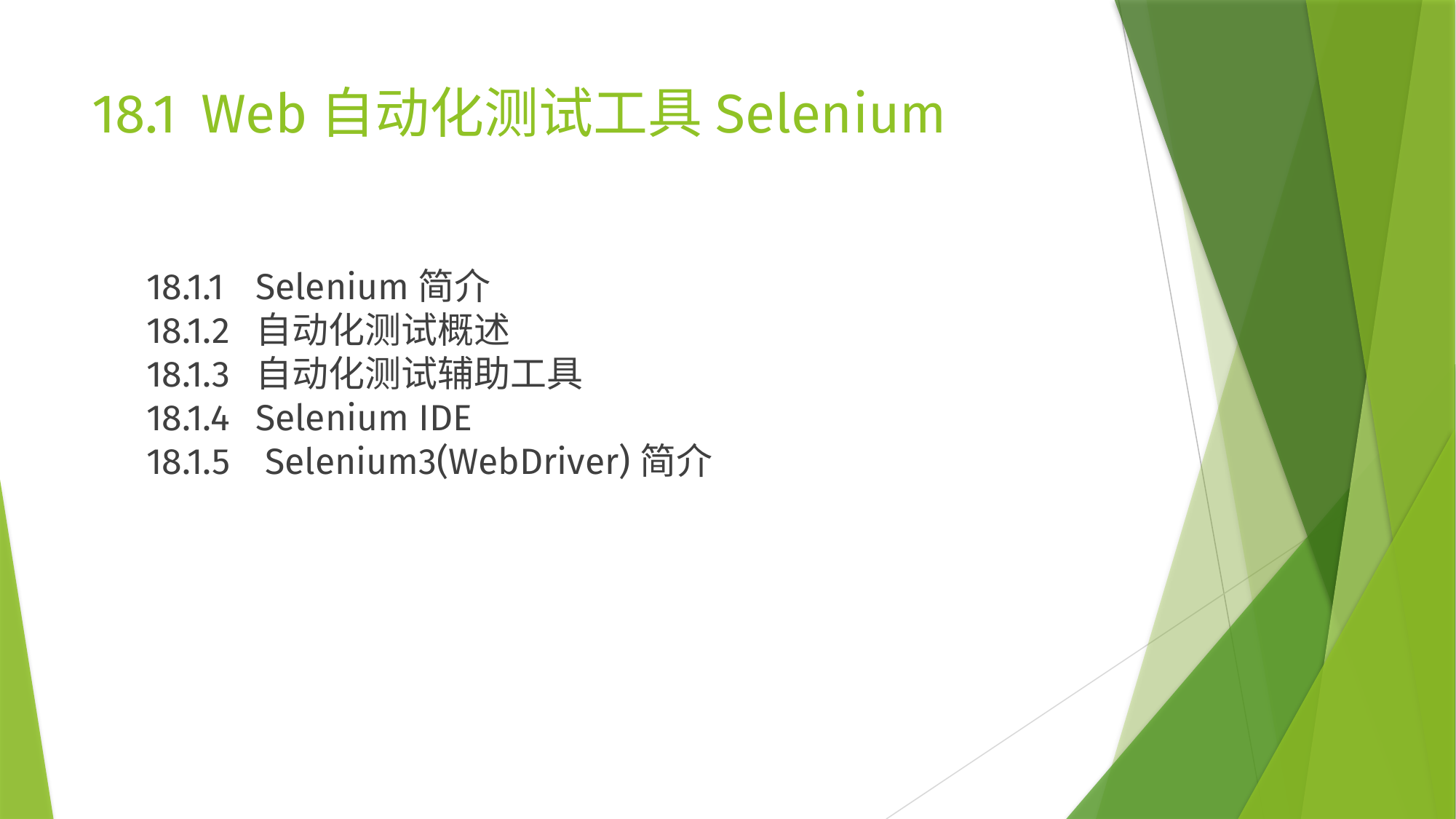

# 18.1	Web自动化测试工具Selenium
18.1.1	Selenium简介
18.1.2	自动化测试概述
18.1.3	自动化测试辅助工具
18.1.4	Selenium IDE
18.1.5	 Selenium3(WebDriver)简介